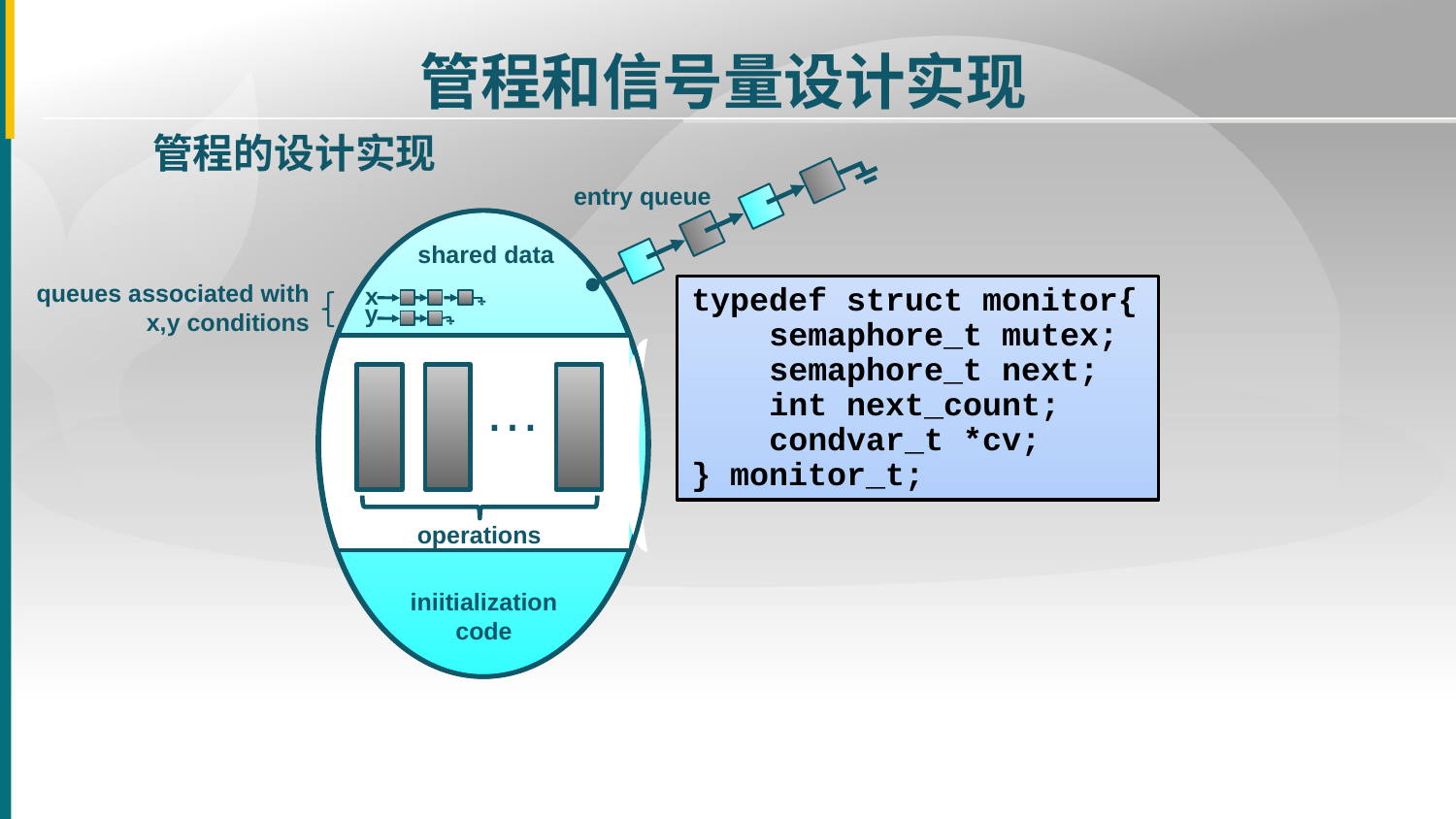

管程和信号量设计实现
管程的设计实现

entry queue

shared data

queues associated with
x,y conditions
x

y

…

operations
iniitialization
code
typedef struct monitor{
    semaphore_t mutex;
    semaphore_t next;
    int next_count;
    condvar_t *cv;
} monitor_t;